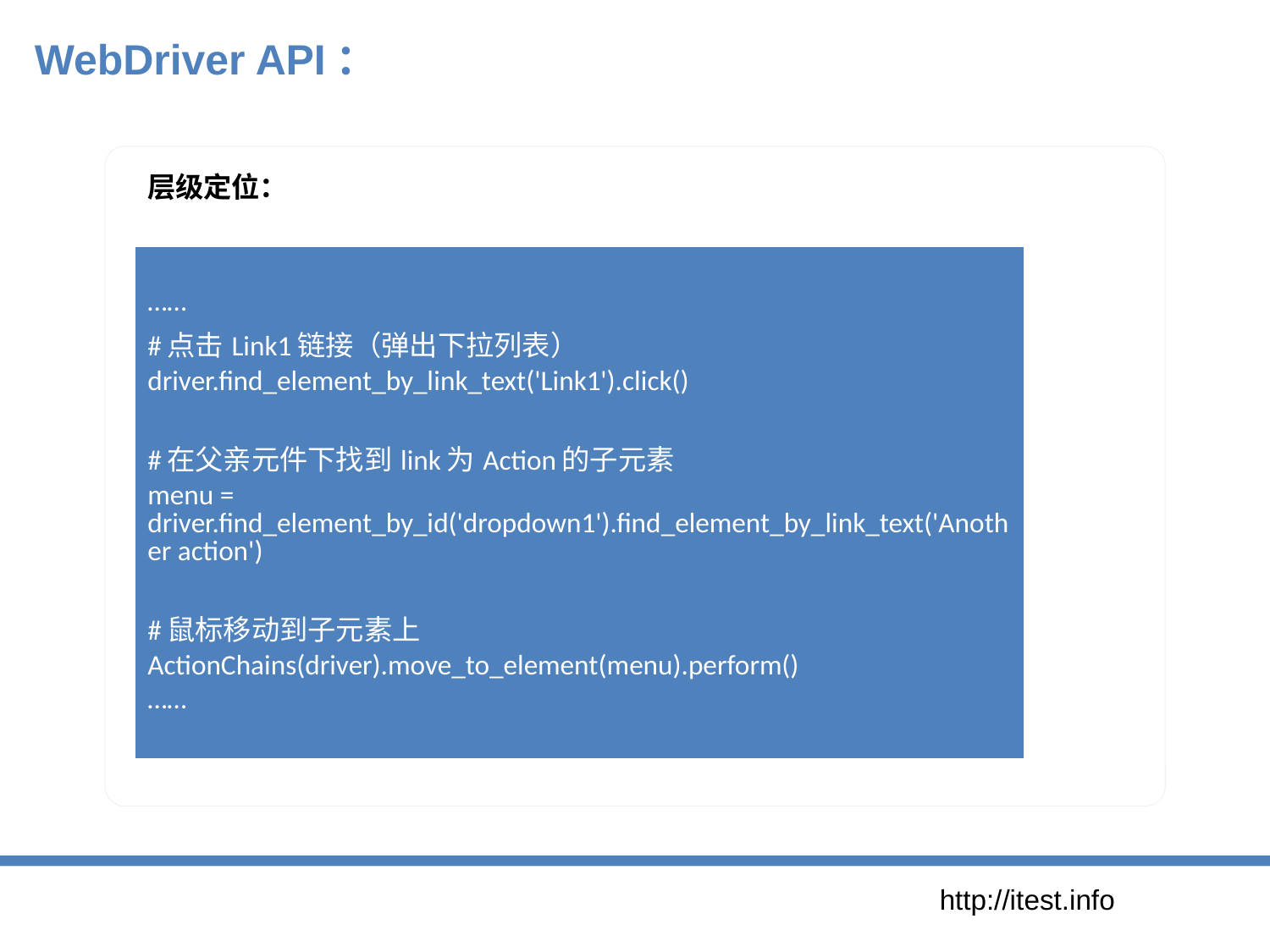

WebDriver API：

层级定位：

| …… #点击Link1链接（弹出下拉列表） driver.find\_element\_by\_link\_text('Link1').click() #在父亲元件下找到link为Action的子元素 menu = driver.find\_element\_by\_id('dropdown1').find\_element\_by\_link\_text('Another action') #鼠标移动到子元素上 ActionChains(driver).move\_to\_element(menu).perform() …… |
| --- |

http://itest.info